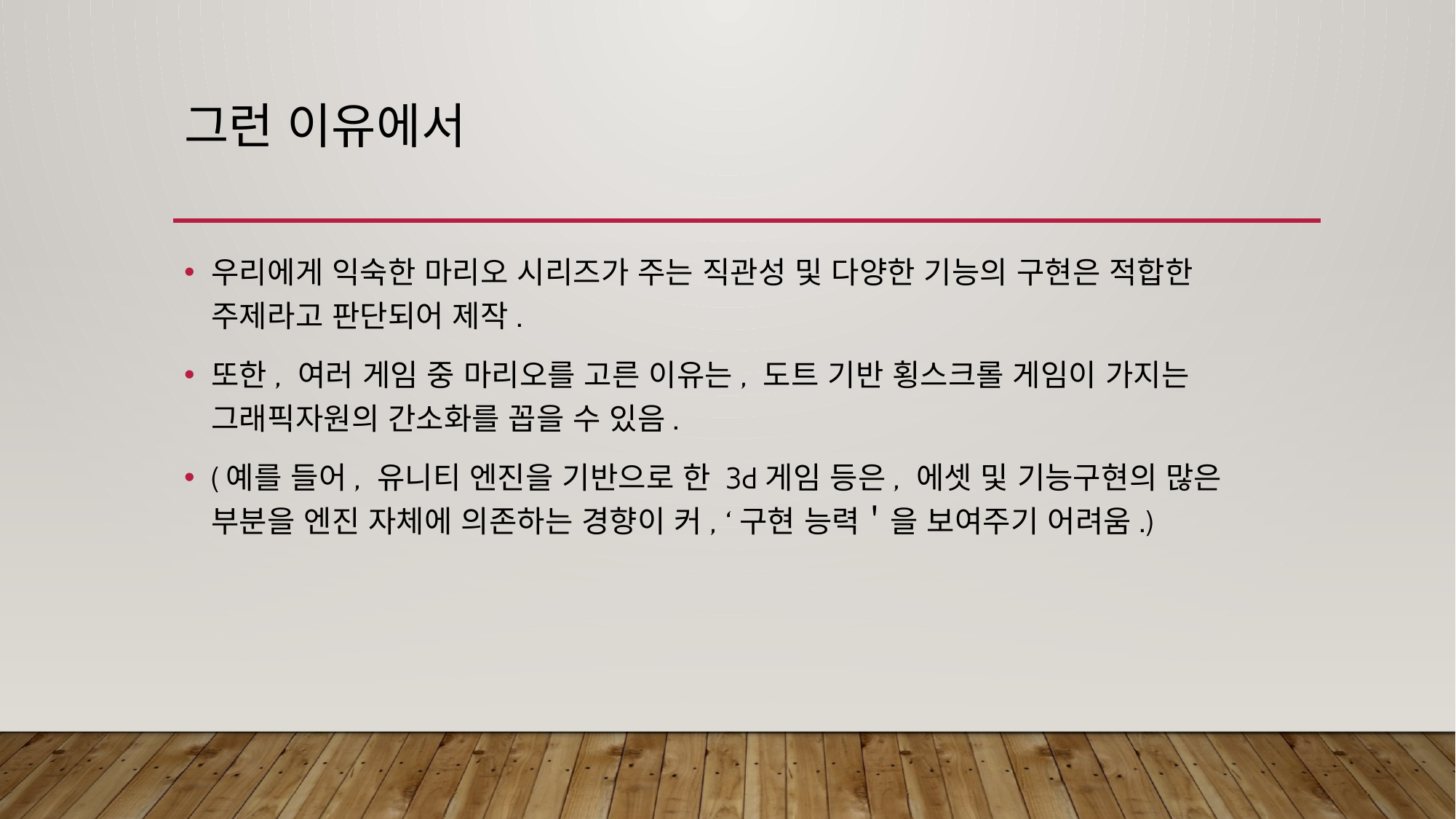

# 그런 이유에서
우리에게 익숙한 마리오 시리즈가 주는 직관성 및 다양한 기능의 구현은 적합한 주제라고 판단되어 제작.
또한, 여러 게임 중 마리오를 고른 이유는, 도트 기반 횡스크롤 게임이 가지는 그래픽자원의 간소화를 꼽을 수 있음.
(예를 들어, 유니티 엔진을 기반으로 한 3d게임 등은, 에셋 및 기능구현의 많은 부분을 엔진 자체에 의존하는 경향이 커, ‘구현 능력＇을 보여주기 어려움.)